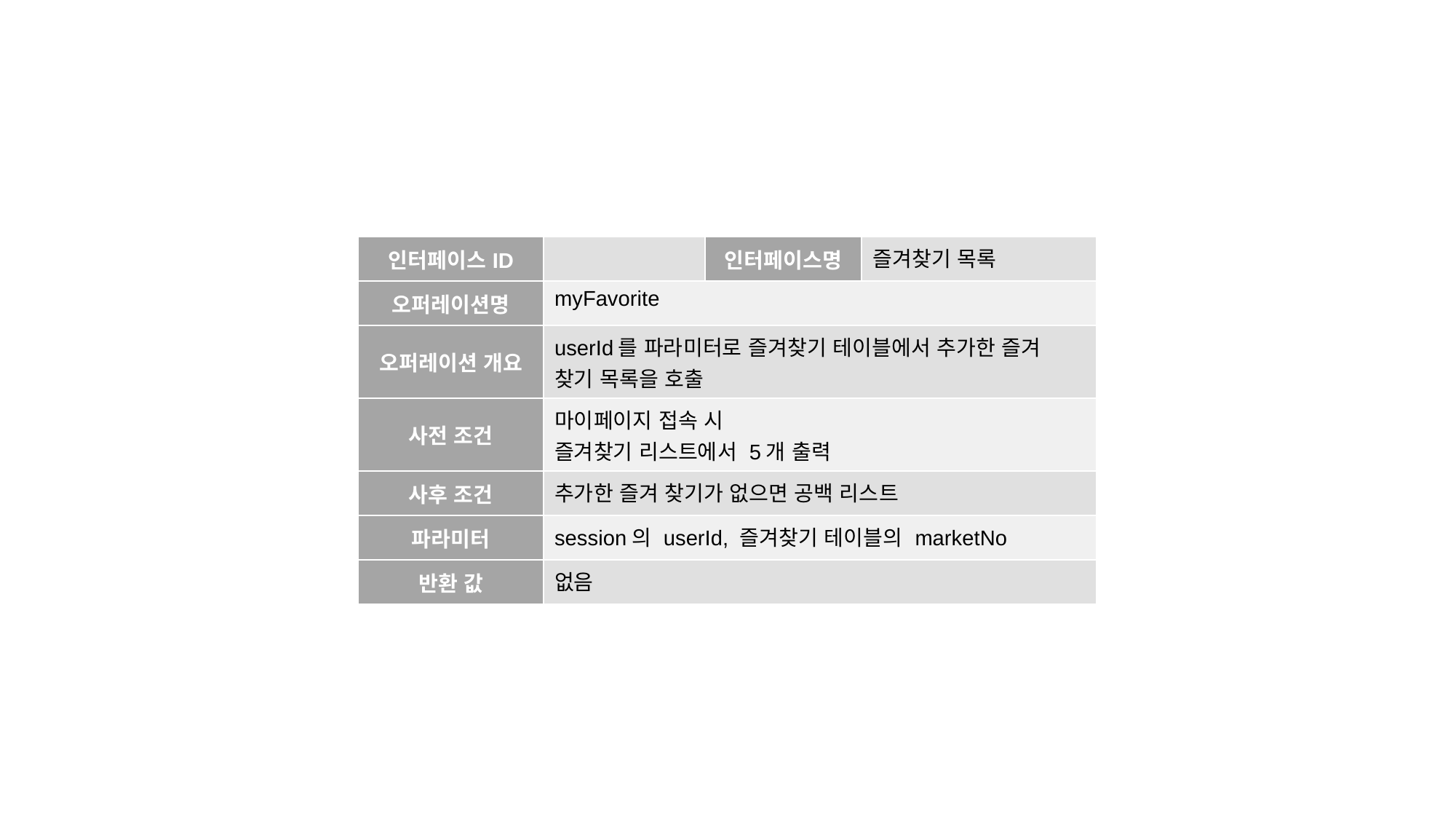

| 인터페이스ID |  | 인터페이스명 | 즐겨찾기 목록 |
| --- | --- | --- | --- |
| 오퍼레이션명 | myFavorite |  |  |
| 오퍼레이션 개요 | userId를 파라미터로 즐겨찾기 테이블에서 추가한 즐겨 찾기 목록을 호출 |  |  |
| 사전 조건 | 마이페이지 접속 시 즐겨찾기 리스트에서 5개 출력 |  |  |
| 사후 조건 | 추가한 즐겨 찾기가 없으면 공백 리스트 |  |  |
| 파라미터 | session의 userId, 즐겨찾기 테이블의 marketNo |  |  |
| 반환 값 | 없음 |  |  |